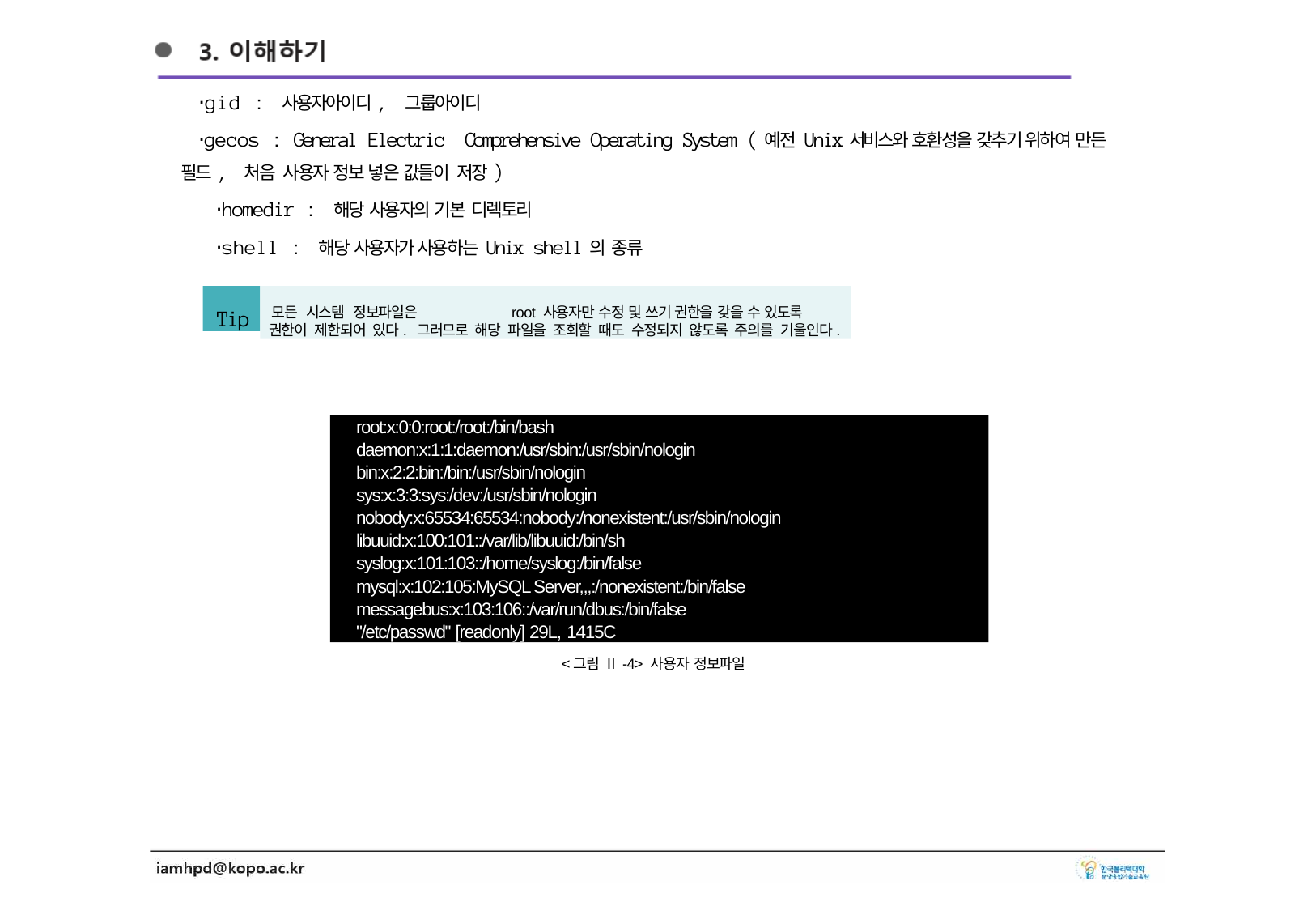

∙gid : 사용자아이디, 그룹아이디
∙gecos : General Electric  Comprehensive Operating System (예전 Unix서비스와 호환성을 갖추기 위하여 만든 필드, 처음  사용자 정보 넣은 값들이 저장)
∙homedir : 해당 사용자의 기본 디렉토리
∙shell : 해당 사용자가 사용하는 Unix shell의 종류
Tip

모든  시스템  정보파일은	root 사용자만 수정 및 쓰기 권한을 갖을 수 있도록 권한이  제한되어 있다. 그러므로 해당 파일을 조회할 때도 수정되지 않도록 주의를 기울인다.
root:x:0:0:root:/root:/bin/bash
daemon:x:1:1:daemon:/usr/sbin:/usr/sbin/nologin  bin:x:2:2:bin:/bin:/usr/sbin/nologin
sys:x:3:3:sys:/dev:/usr/sbin/nologin
nobody:x:65534:65534:nobody:/nonexistent:/usr/sbin/nologin  libuuid:x:100:101::/var/lib/libuuid:/bin/sh
syslog:x:101:103::/home/syslog:/bin/false
mysql:x:102:105:MySQL Server,,,:/nonexistent:/bin/false
messagebus:x:103:106::/var/run/dbus:/bin/false
"/etc/passwd" [readonly] 29L, 1415C
<그림 Ⅱ-4> 사용자 정보파일